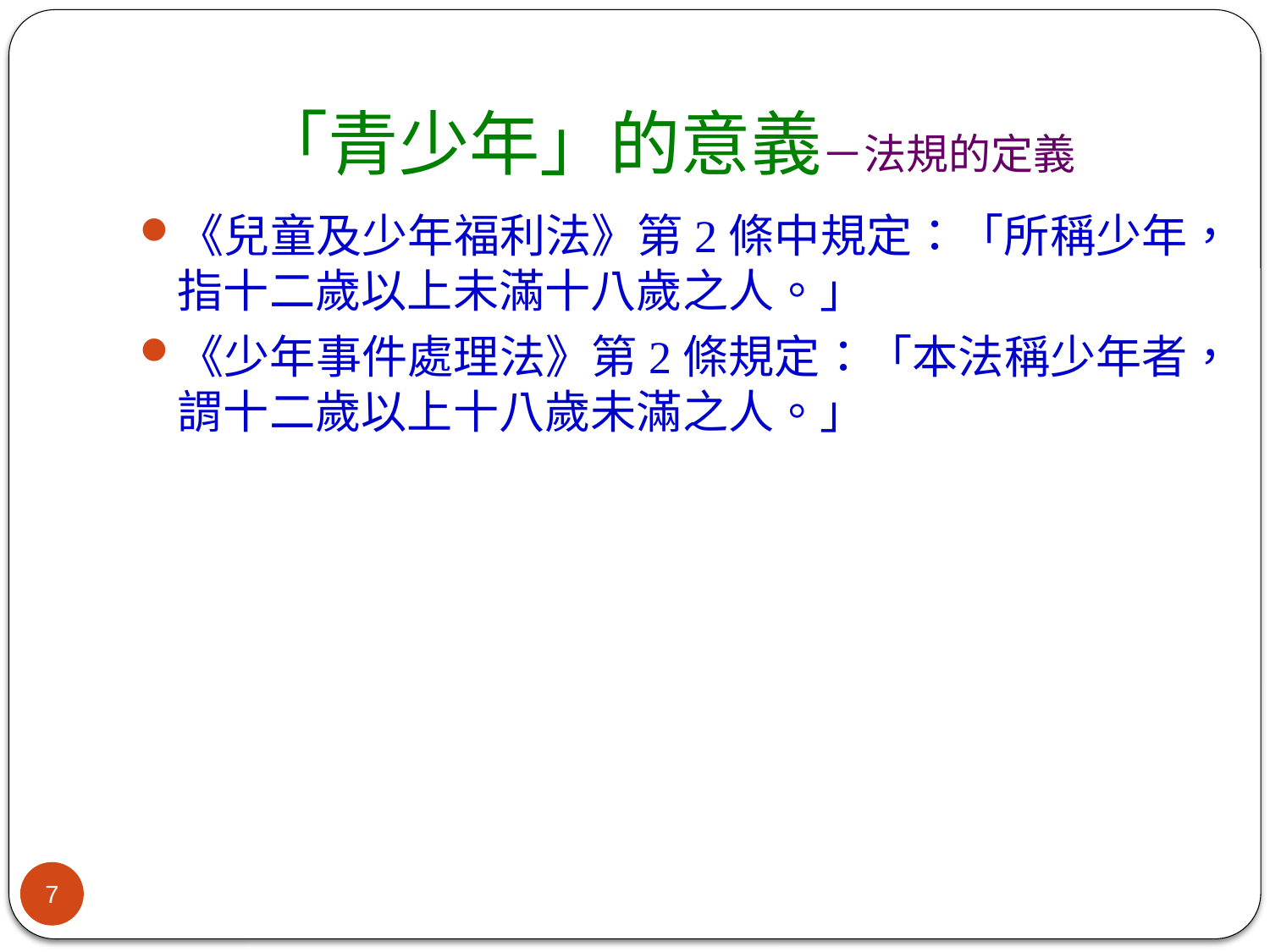

# 「青少年」的意義－法規的定義
《兒童及少年福利法》第2條中規定：「所稱少年，指十二歲以上未滿十八歲之人。」
《少年事件處理法》第2條規定：「本法稱少年者，謂十二歲以上十八歲未滿之人。」
7